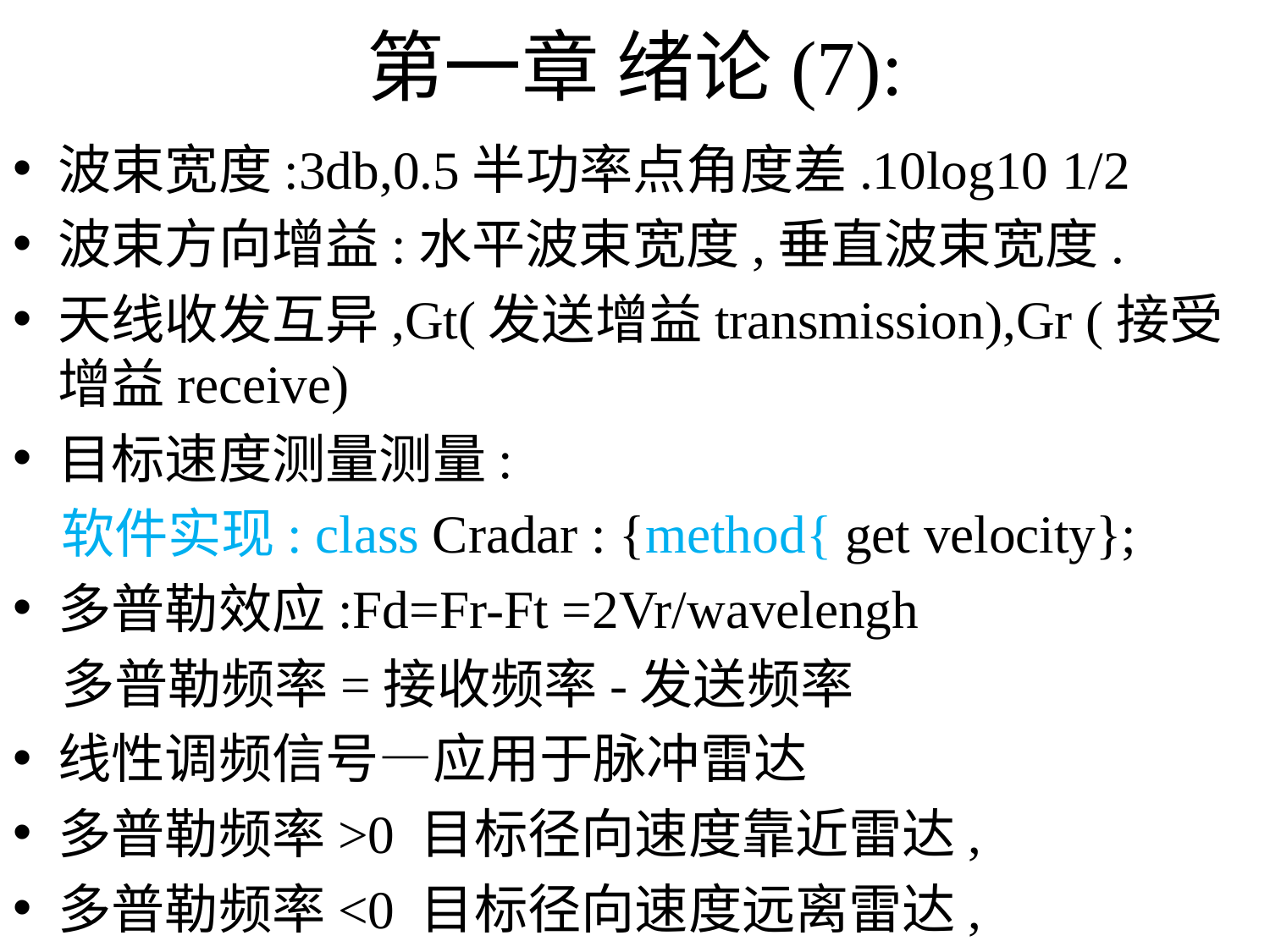

# 第一章 绪论(7):
波束宽度:3db,0.5半功率点角度差.10log10 1/2
波束方向增益:水平波束宽度,垂直波束宽度.
天线收发互异,Gt(发送增益transmission),Gr (接受增益receive)
目标速度测量测量:
   软件实现: class Cradar : {method{ get velocity};
多普勒效应:Fd=Fr-Ft =2Vr/wavelengh
   多普勒频率=接收频率-发送频率
线性调频信号—应用于脉冲雷达
多普勒频率>0 目标径向速度靠近雷达,
多普勒频率<0 目标径向速度远离雷达,